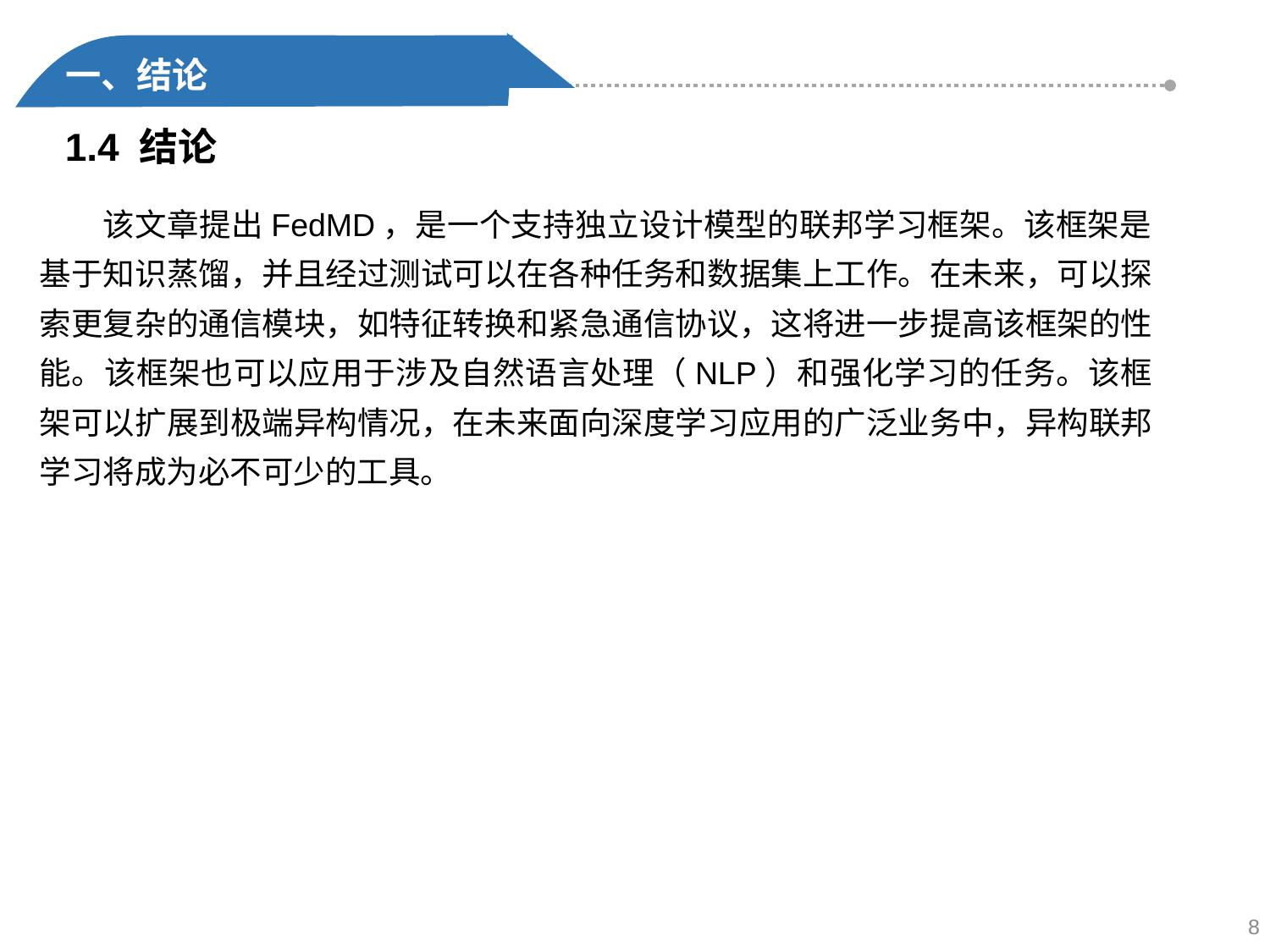

一、结论
1.4 结论
该文章提出FedMD，是一个支持独立设计模型的联邦学习框架。该框架是基于知识蒸馏，并且经过测试可以在各种任务和数据集上工作。在未来，可以探索更复杂的通信模块，如特征转换和紧急通信协议，这将进一步提高该框架的性能。该框架也可以应用于涉及自然语言处理（NLP）和强化学习的任务。该框架可以扩展到极端异构情况，在未来面向深度学习应用的广泛业务中，异构联邦学习将成为必不可少的工具。

8